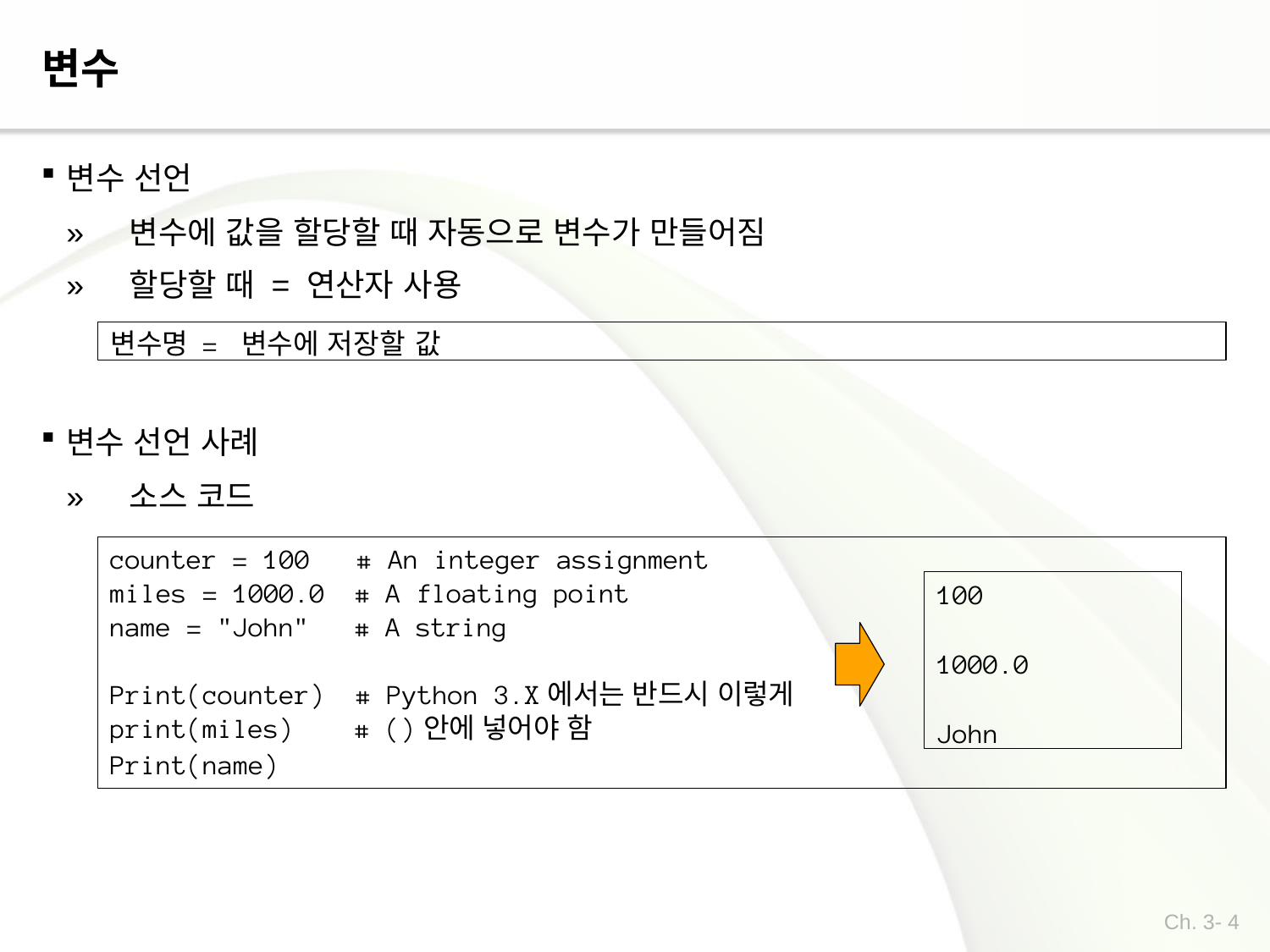

변수

변수 선언
»	변수에 값을 할당할 때 자동으로 변수가 만들어짐
»	할당할 때 = 연산자 사용
변수명 = 변수에 저장할 값
변수 선언 사례
»	소스 코드

counter = 100   # An integer assignment
miles = 1000.0  # A floating point
name = "John"   # A string
100

1000.0

John

Print(counter)  # Python 3.X에서는 반드시 이렇게
print(miles)    # ()안에 넣어야 함
Print(name)
Ch. 3- 4